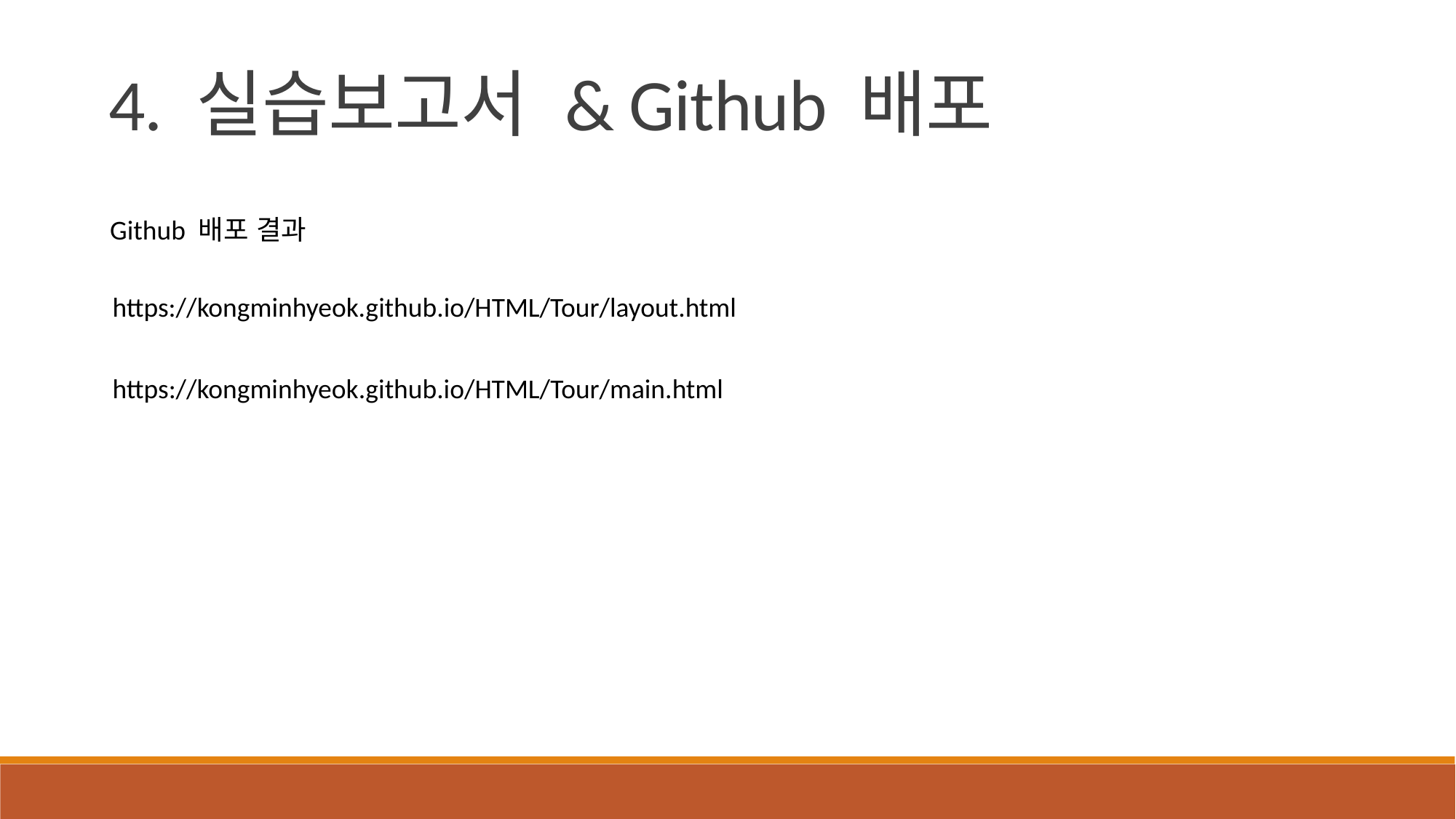

4. 실습보고서 & Github 배포
Github 배포 결과
https://kongminhyeok.github.io/HTML/Tour/layout.html
https://kongminhyeok.github.io/HTML/Tour/main.html